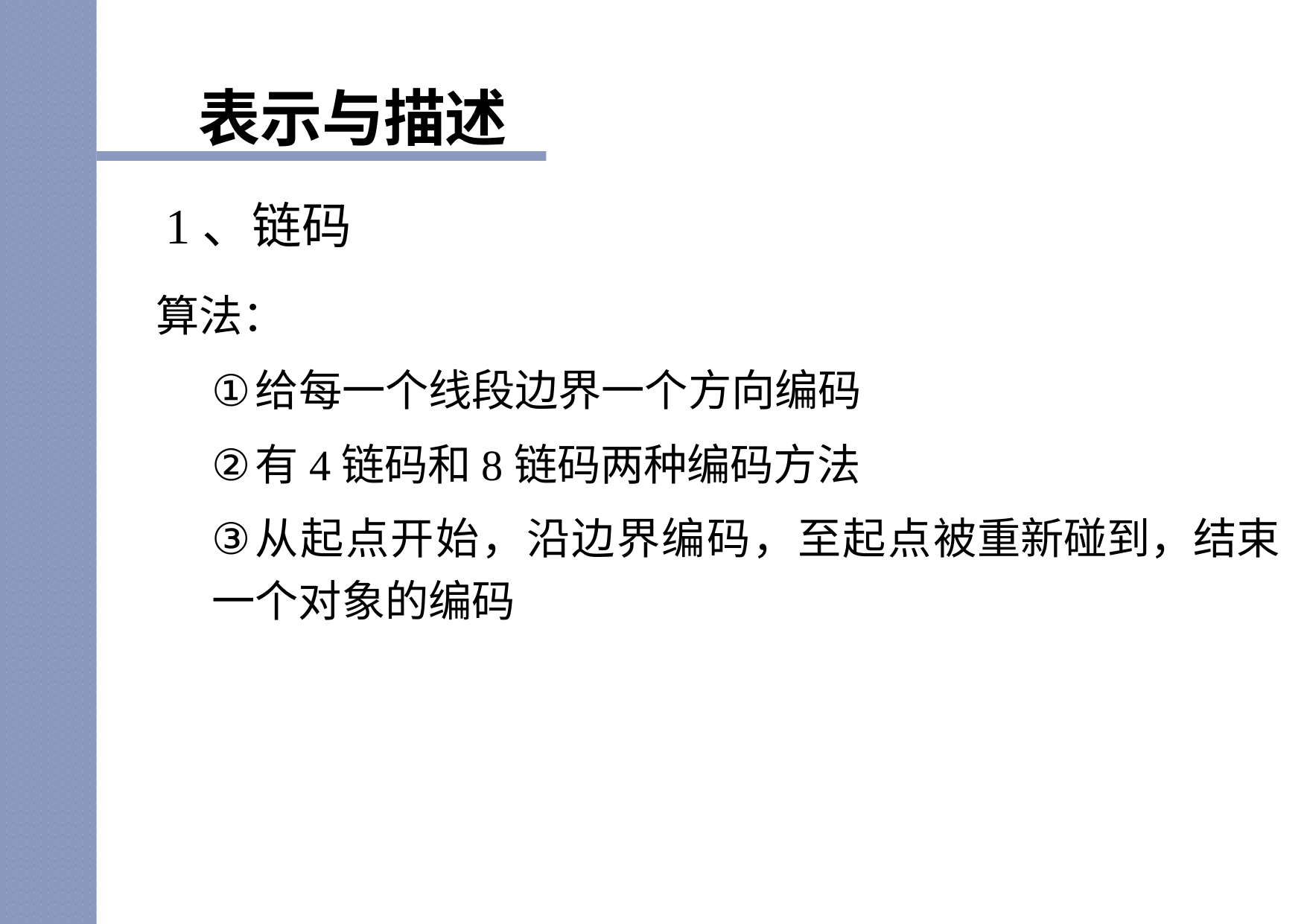

# 表示与描述
1、链码
算法：
给每一个线段边界一个方向编码
有4链码和8链码两种编码方法
从起点开始，沿边界编码，至起点被重新碰到，结束一个对象的编码